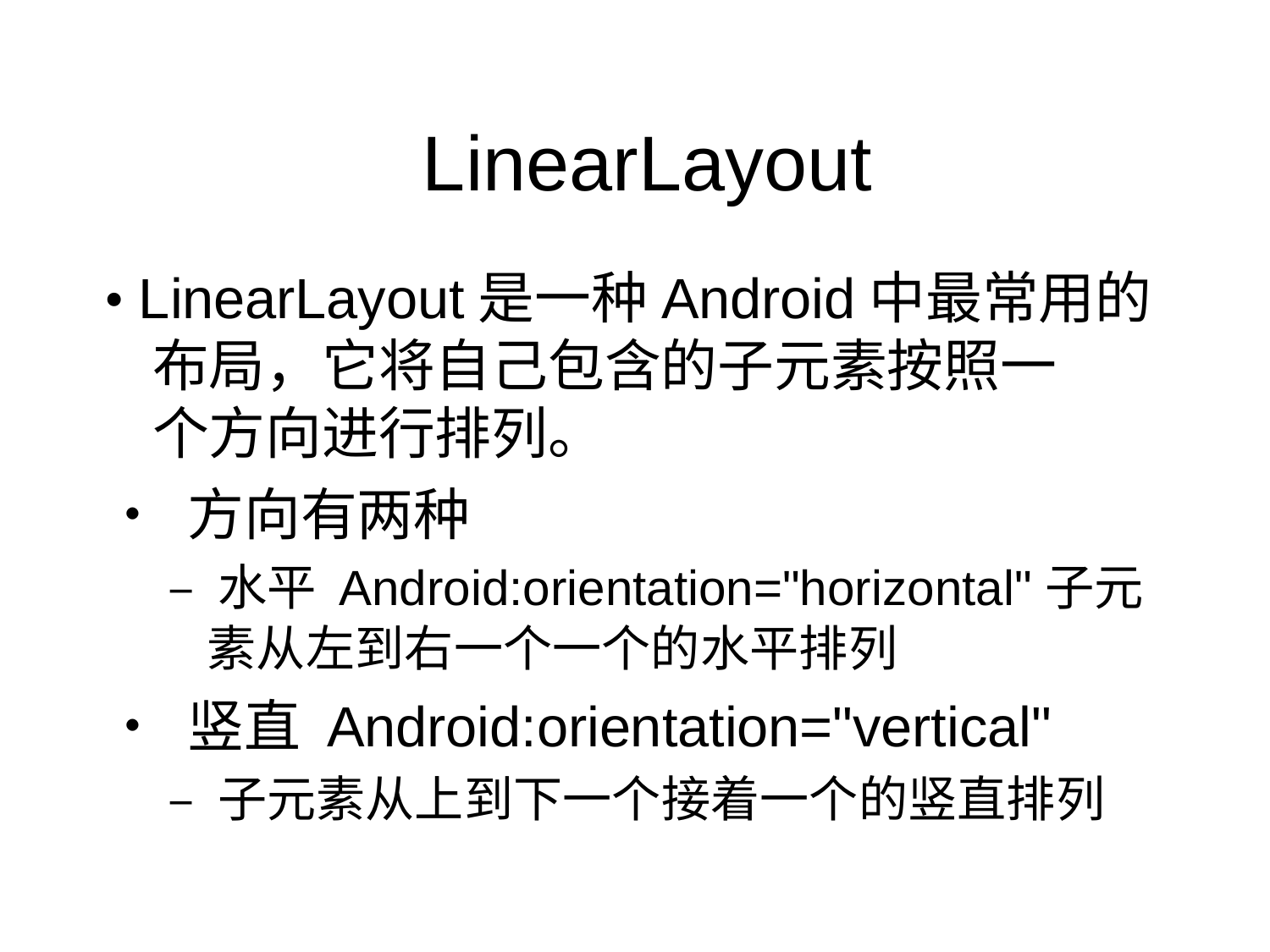

LinearLayout

• LinearLayout是一种Android中最常用的
	布局，它将自己包含的子元素按照一
	个方向进行排列。
• 方向有两种
		– 水平 Android:orientation="horizontal"子元
			素从左到右一个一个的水平排列
• 竖直 Android:orientation="vertical"
		– 子元素从上到下一个接着一个的竖直排列